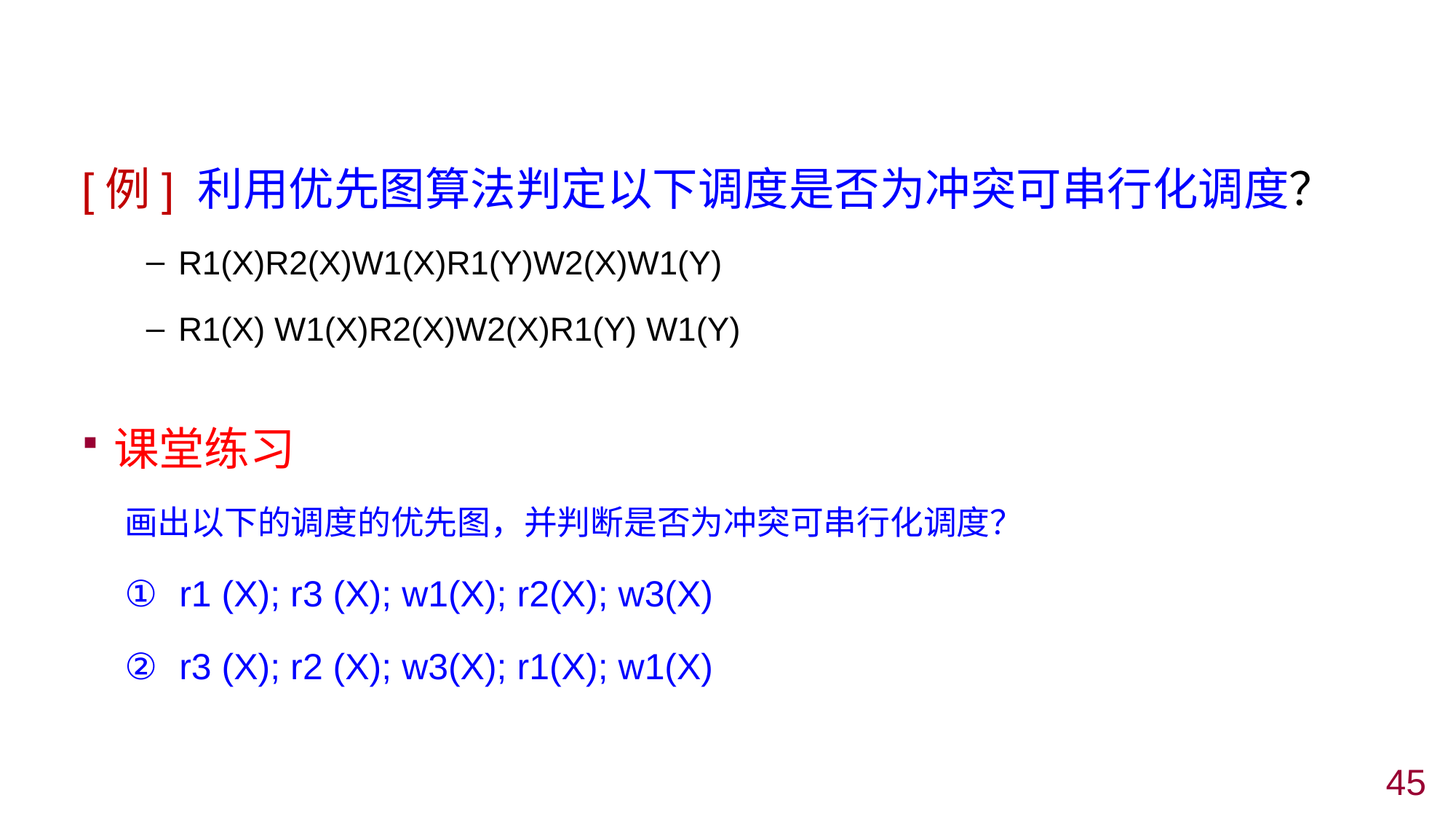

#
[例] 利用优先图算法判定以下调度是否为冲突可串行化调度？
R1(X)R2(X)W1(X)R1(Y)W2(X)W1(Y)
R1(X) W1(X)R2(X)W2(X)R1(Y) W1(Y)

课堂练习
画出以下的调度的优先图，并判断是否为冲突可串行化调度？
r1 (X); r3 (X); w1(X); r2(X); w3(X)
r3 (X); r2 (X); w3(X); r1(X); w1(X)
45